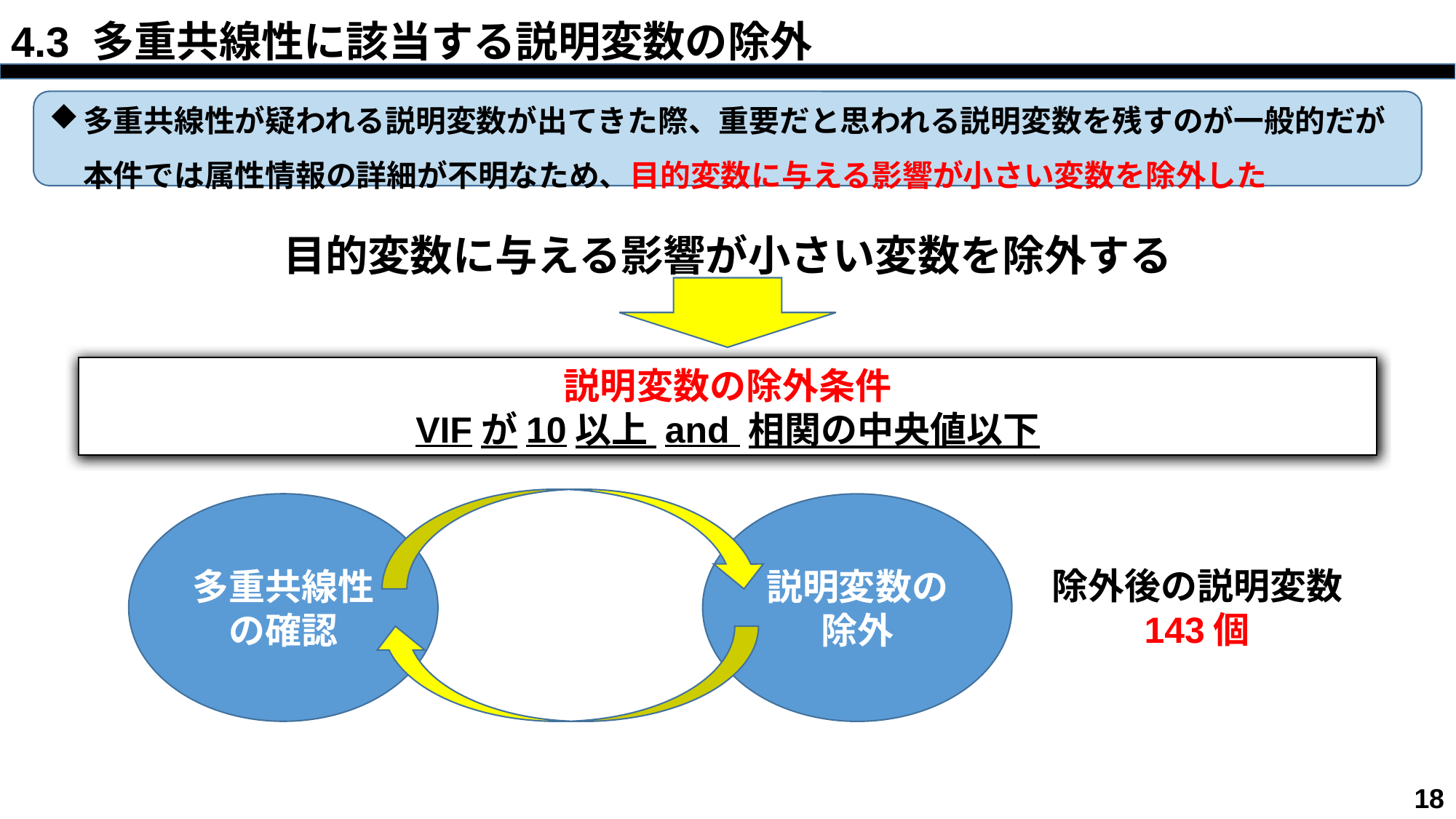

# 4.3 多重共線性に該当する説明変数の除外
多重共線性が疑われる説明変数が出てきた際、重要だと思われる説明変数を残すのが一般的だが本件では属性情報の詳細が不明なため、目的変数に与える影響が小さい変数を除外した

目的変数に与える影響が小さい変数を除外する

説明変数の除外条件
VIFが10以上 and 相関の中央値以下

多重共線性の確認
説明変数の除外
除外後の説明変数
143個

18